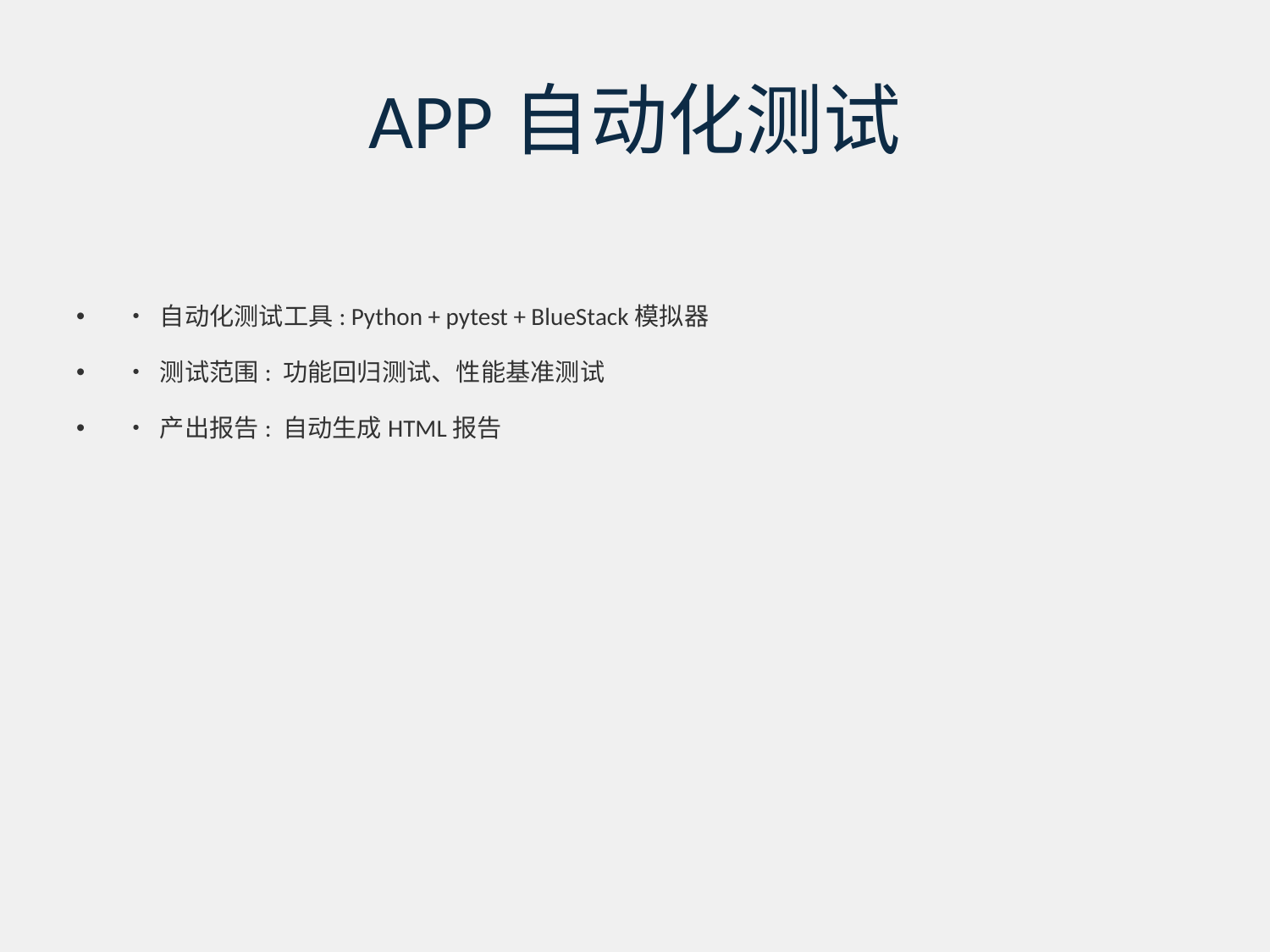

# APP自动化测试

• 自动化测试工具: Python + pytest + BlueStack模拟器
• 测试范围: 功能回归测试、性能基准测试
• 产出报告: 自动生成HTML报告